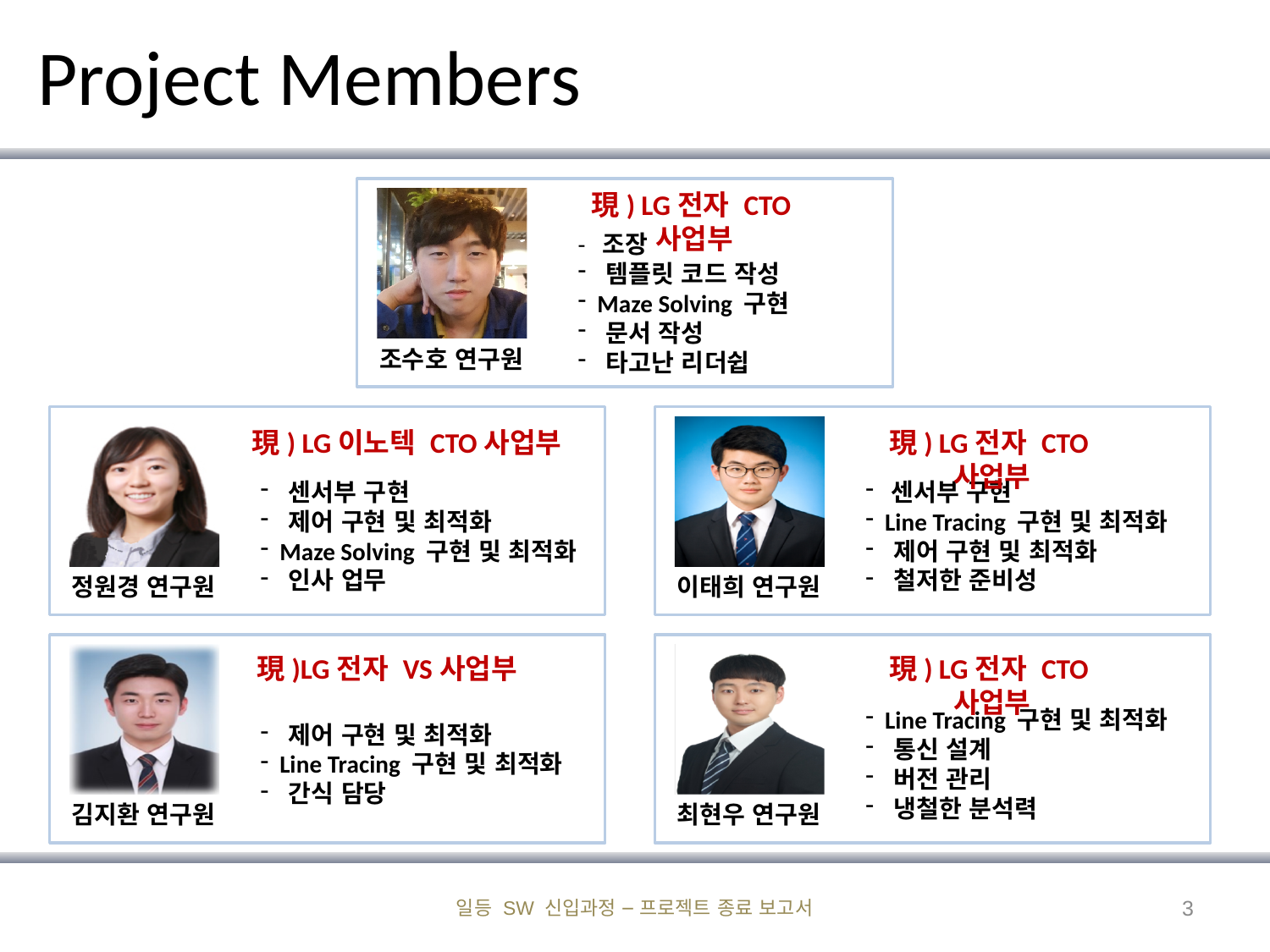

# Project Members

現) LG전자 CTO사업부

-  조장
  템플릿 코드 작성
  Maze Solving 구현
  문서 작성
  타고난 리더쉽
조수호 연구원

現) LG이노텍 CTO사업부
現) LG전자 CTO사업부
  센서부 구현
  제어 구현 및 최적화
  Maze Solving 구현 및 최적화
  인사 업무
  센서부 구현
  Line Tracing 구현 및 최적화
  제어 구현 및 최적화
  철저한 준비성
정원경 연구원
이태희 연구원

現)LG전자 VS사업부

現) LG전자 CTO사업부
  제어 구현 및 최적화
  Line Tracing 구현 및 최적화
  간식 담당
  Line Tracing 구현 및 최적화
  통신 설계
  버전 관리
  냉철한 분석력
김지환 연구원
최현우 연구원
일등 SW 신입과정 – 프로젝트 종료 보고서
3